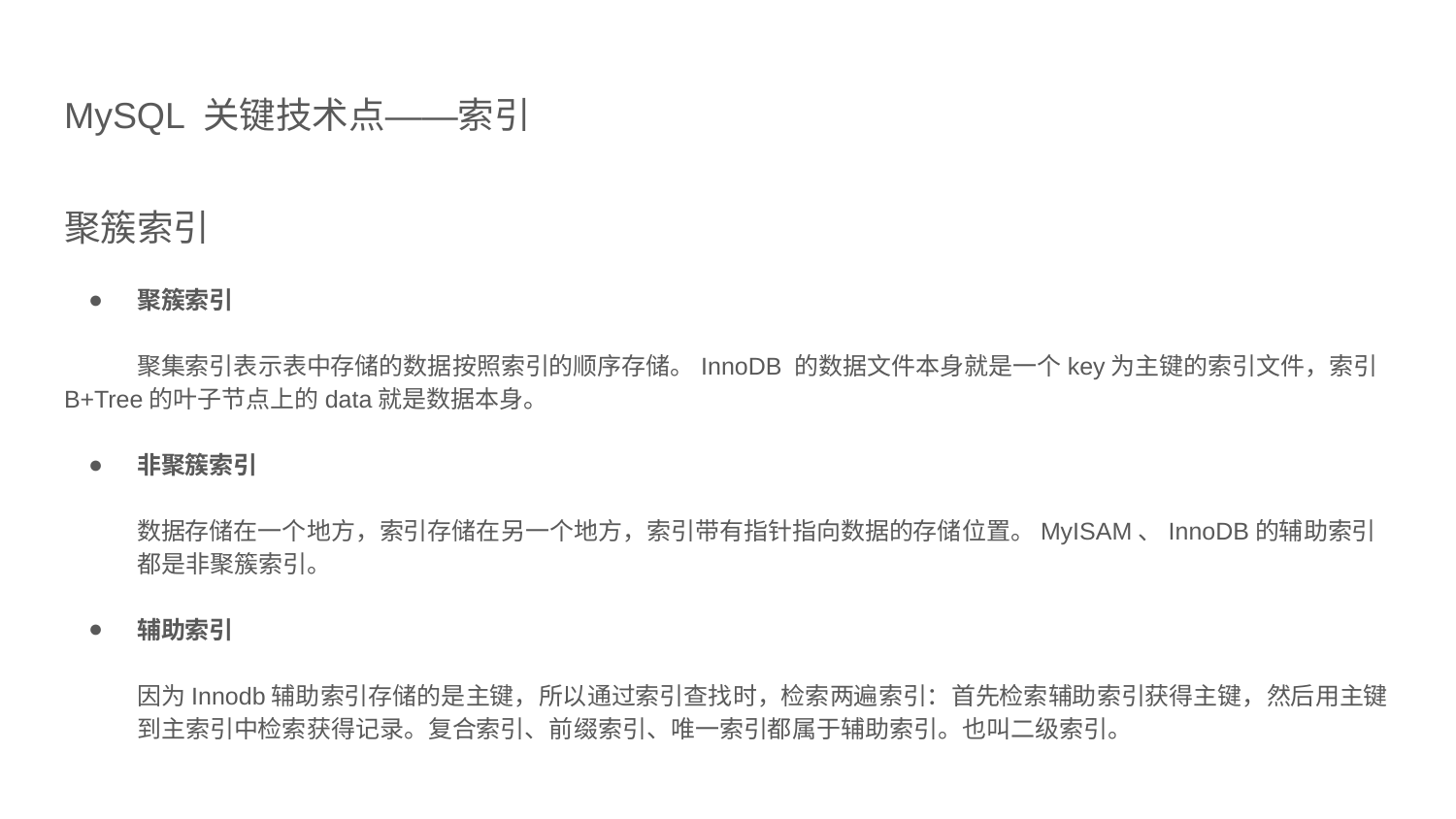

# MySQL 关键技术点——索引
聚簇索引
聚簇索引
聚集索引表示表中存储的数据按照索引的顺序存储。InnoDB 的数据文件本身就是一个key为主键的索引文件，索引B+Tree的叶子节点上的data就是数据本身。
非聚簇索引
数据存储在一个地方，索引存储在另一个地方，索引带有指针指向数据的存储位置。MyISAM、InnoDB的辅助索引都是非聚簇索引。
辅助索引
因为Innodb辅助索引存储的是主键，所以通过索引查找时，检索两遍索引：首先检索辅助索引获得主键，然后用主键到主索引中检索获得记录。复合索引、前缀索引、唯一索引都属于辅助索引。也叫二级索引。